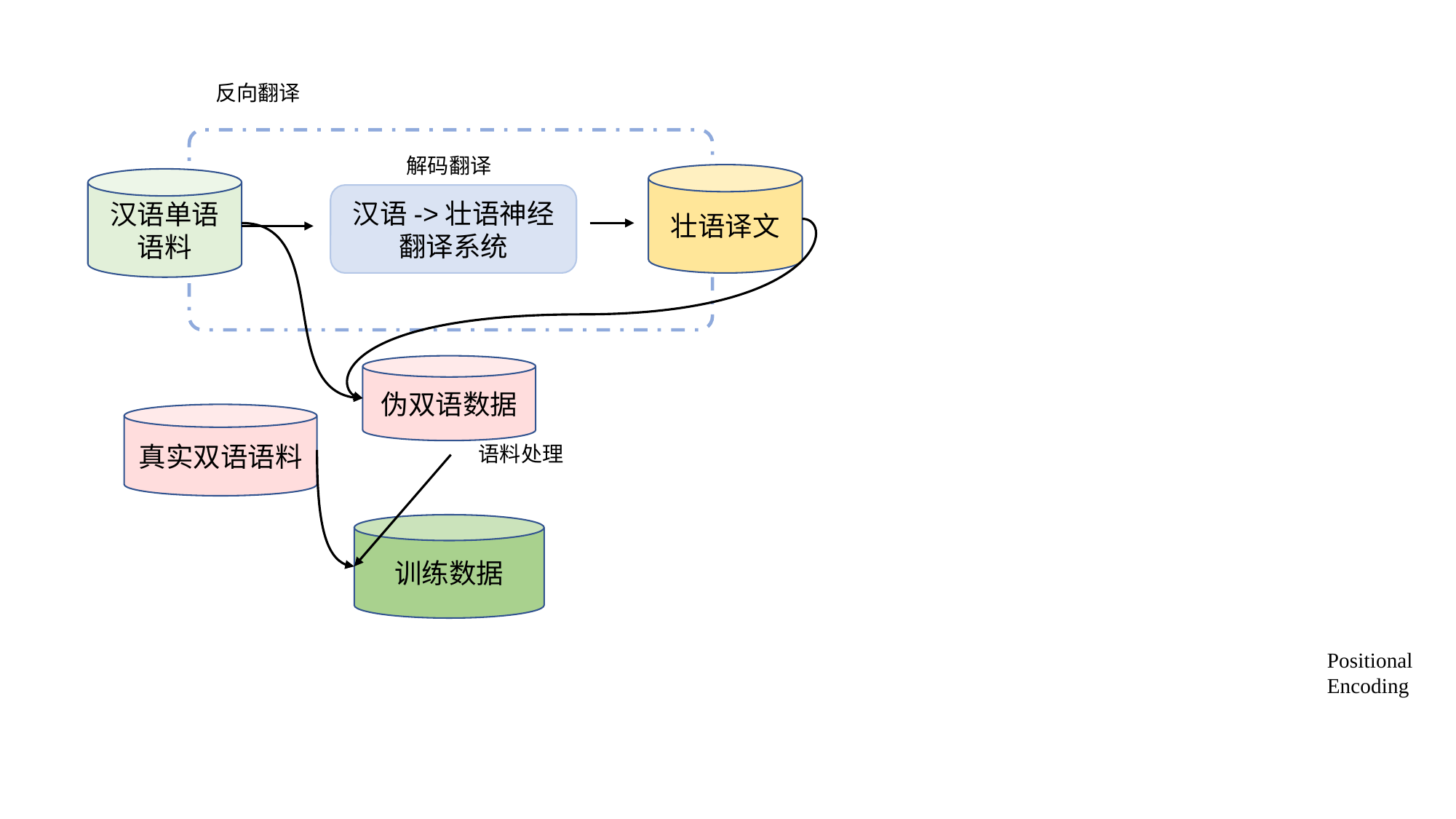

反向翻译

解码翻译
壮语译文
汉语单语语料
汉语->壮语神经翻译系统
伪双语数据
真实双语语料
语料处理
训练数据
Positional
Encoding